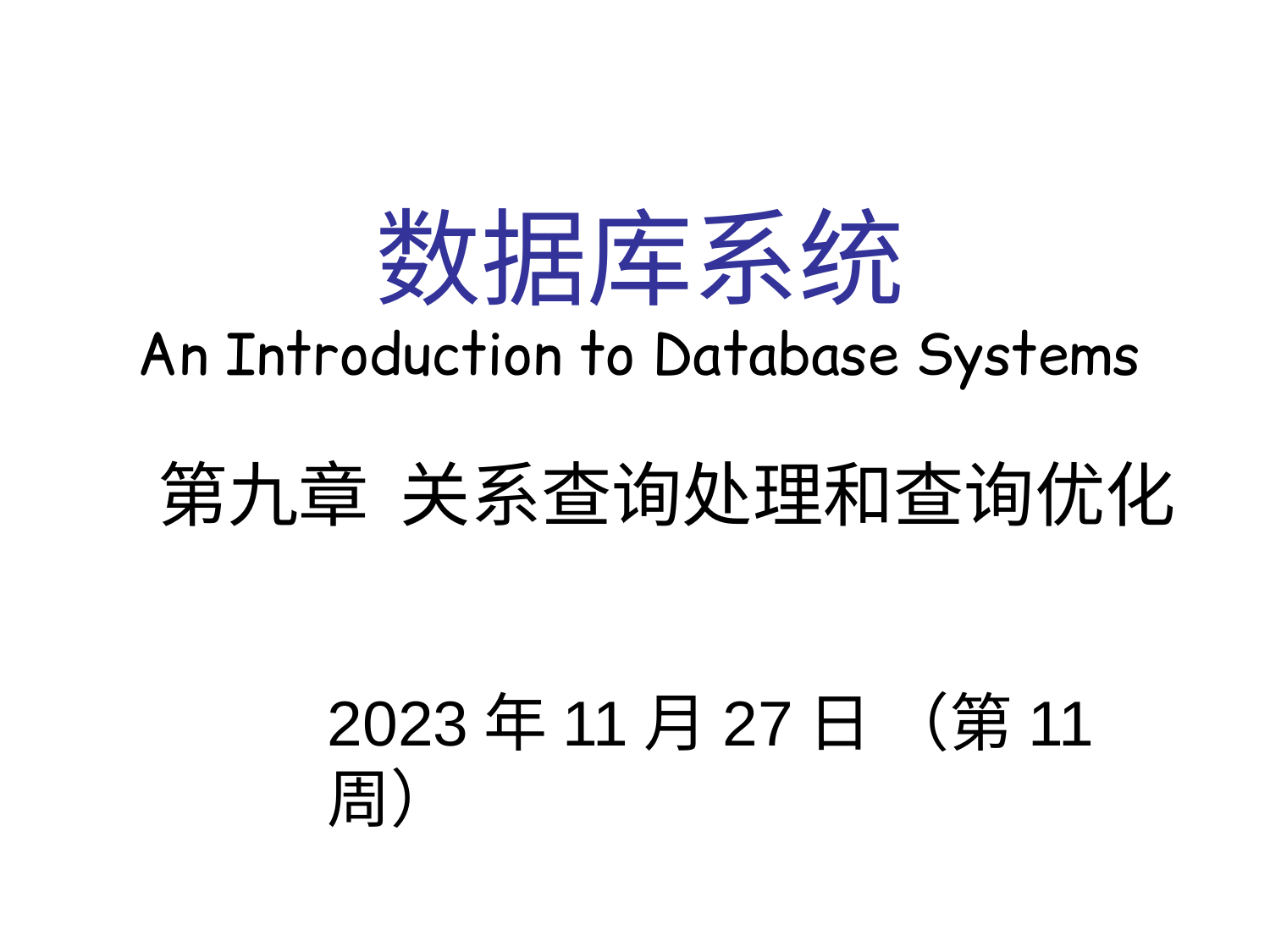

# 数据库系统 An Introduction to Database Systems
第九章  关系查询处理和查询优化

2023年11月27日 （第11周）